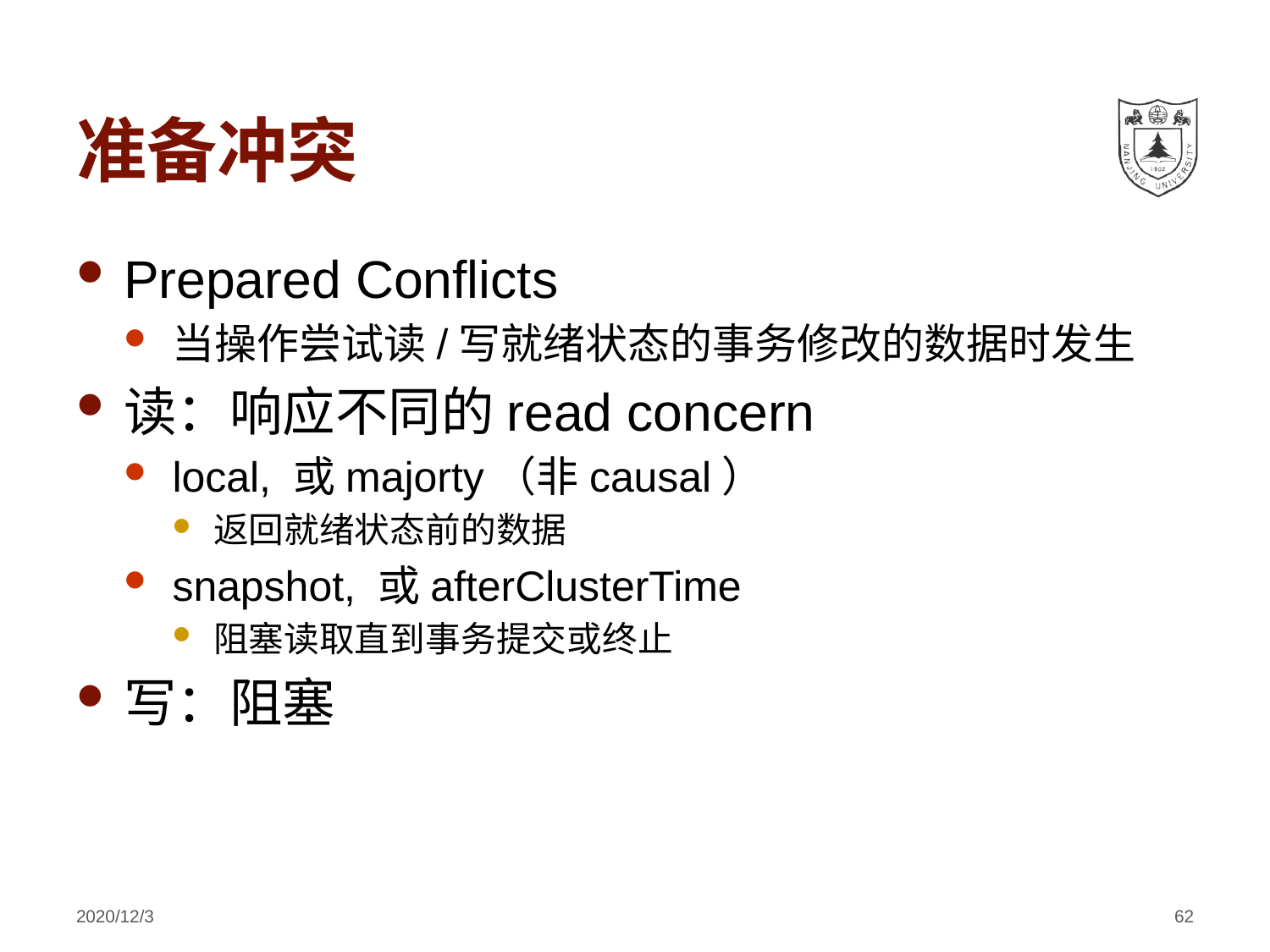

# 准备冲突
Prepared Conflicts
当操作尝试读/写就绪状态的事务修改的数据时发生
读：响应不同的read concern
local, 或majorty（非causal）
返回就绪状态前的数据
snapshot, 或afterClusterTime
阻塞读取直到事务提交或终止
写：阻塞

2020/12/3

62